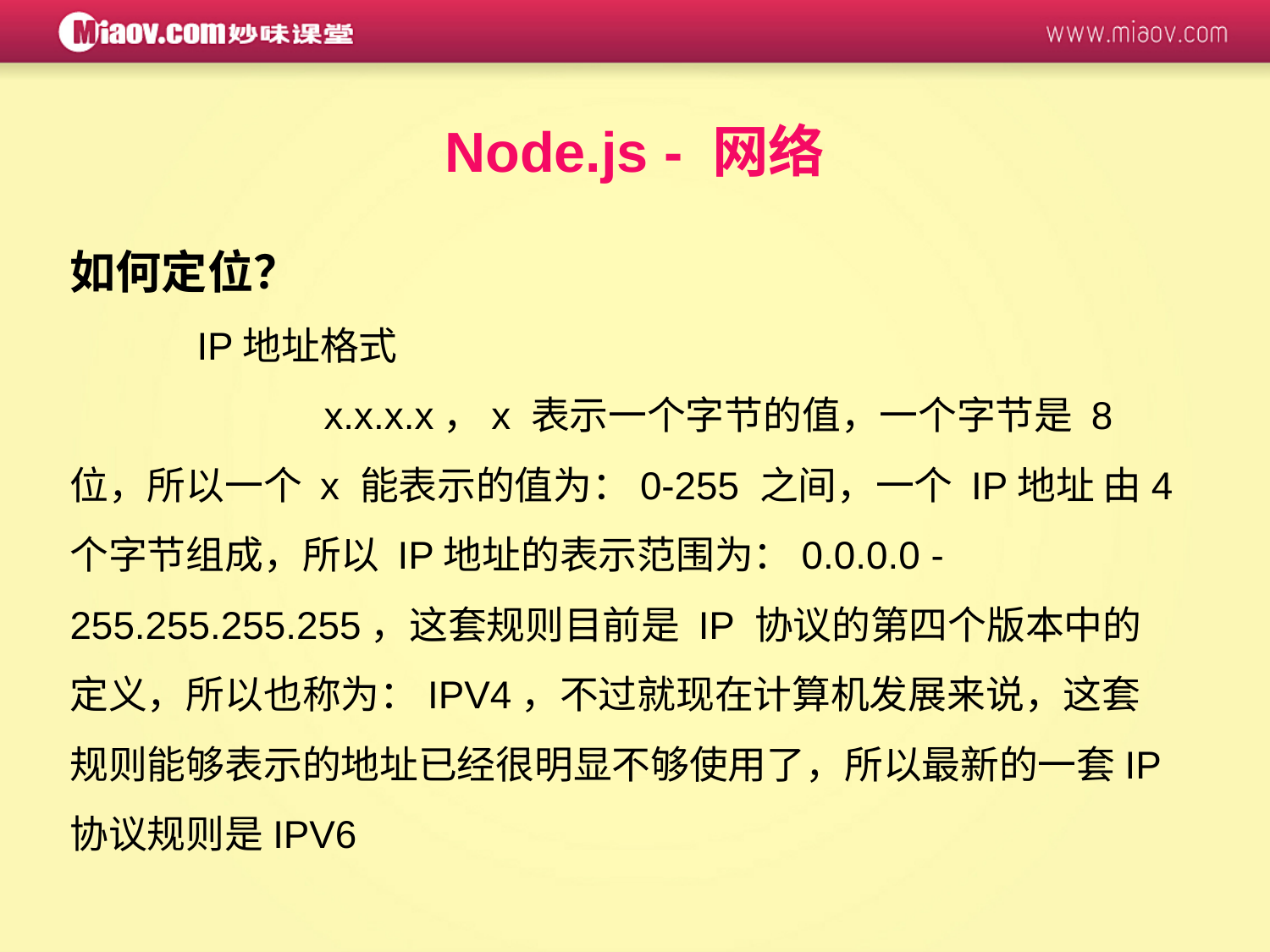

Node.js - 网络
如何定位？
	IP地址格式
		x.x.x.x，x 表示一个字节的值，一个字节是 8 位，所以一个 x 能表示的值为：0-255 之间，一个 IP地址 由4个字节组成，所以 IP地址的表示范围为：0.0.0.0 - 255.255.255.255，这套规则目前是 IP 协议的第四个版本中的定义，所以也称为：IPV4，不过就现在计算机发展来说，这套规则能够表示的地址已经很明显不够使用了，所以最新的一套IP协议规则是IPV6